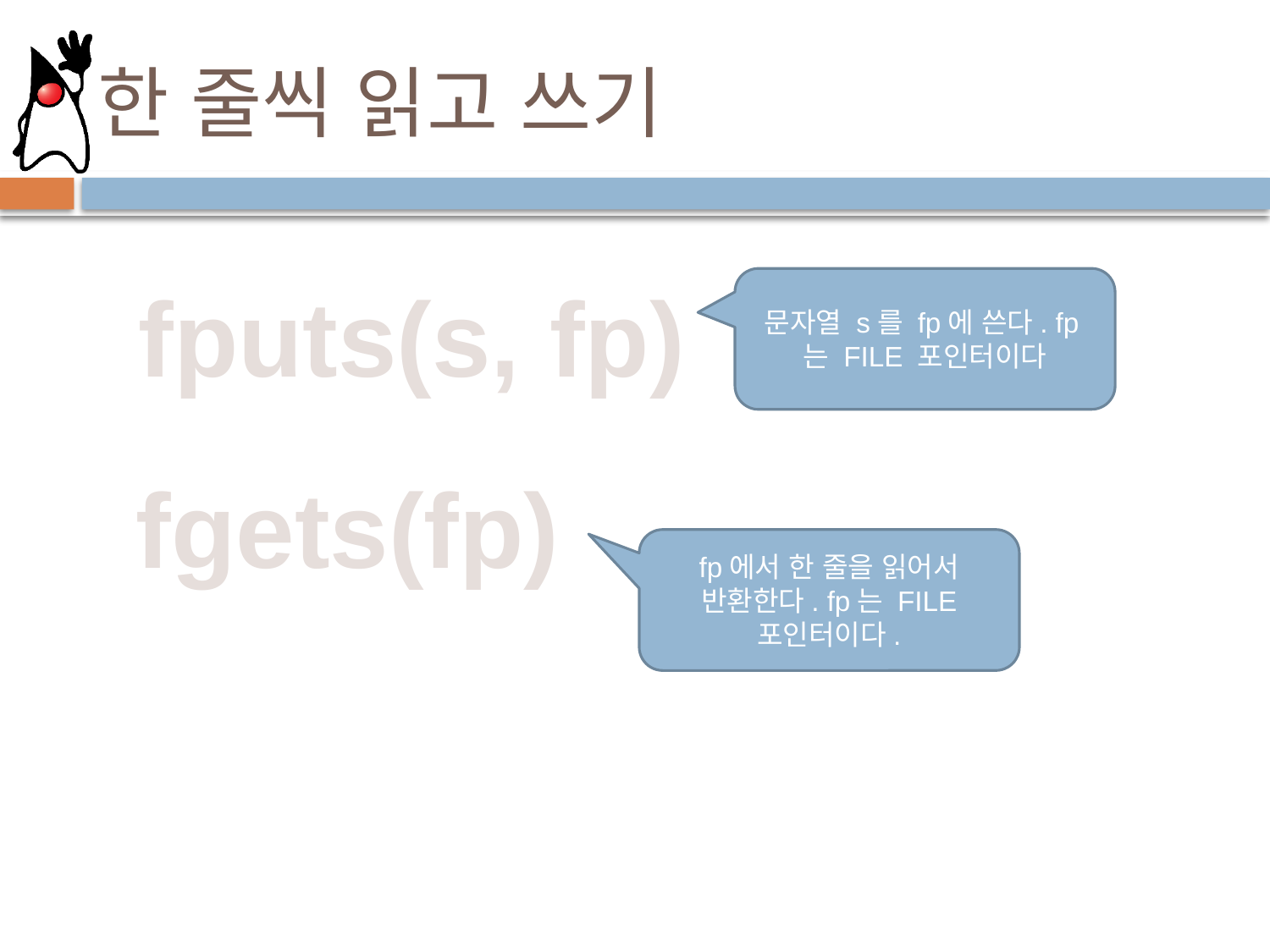

# 한 줄씩 읽고 쓰기
fputs(s, fp)
문자열 s를 fp에 쓴다. fp는 FILE 포인터이다
fgets(fp)
fp에서 한 줄을 읽어서 반환한다. fp는 FILE 포인터이다.